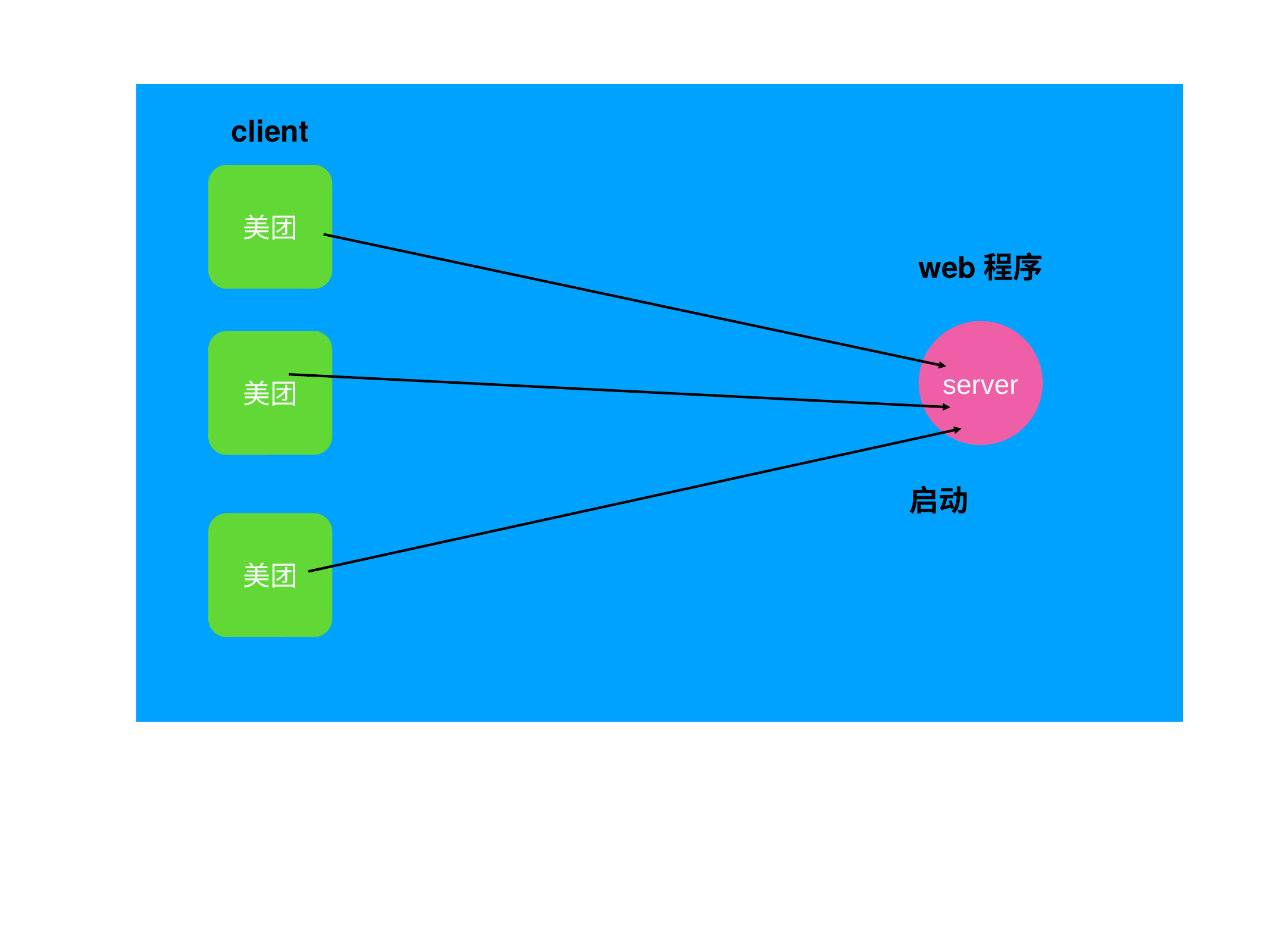

client
#
美团

web程序
server
美团

启动

美团